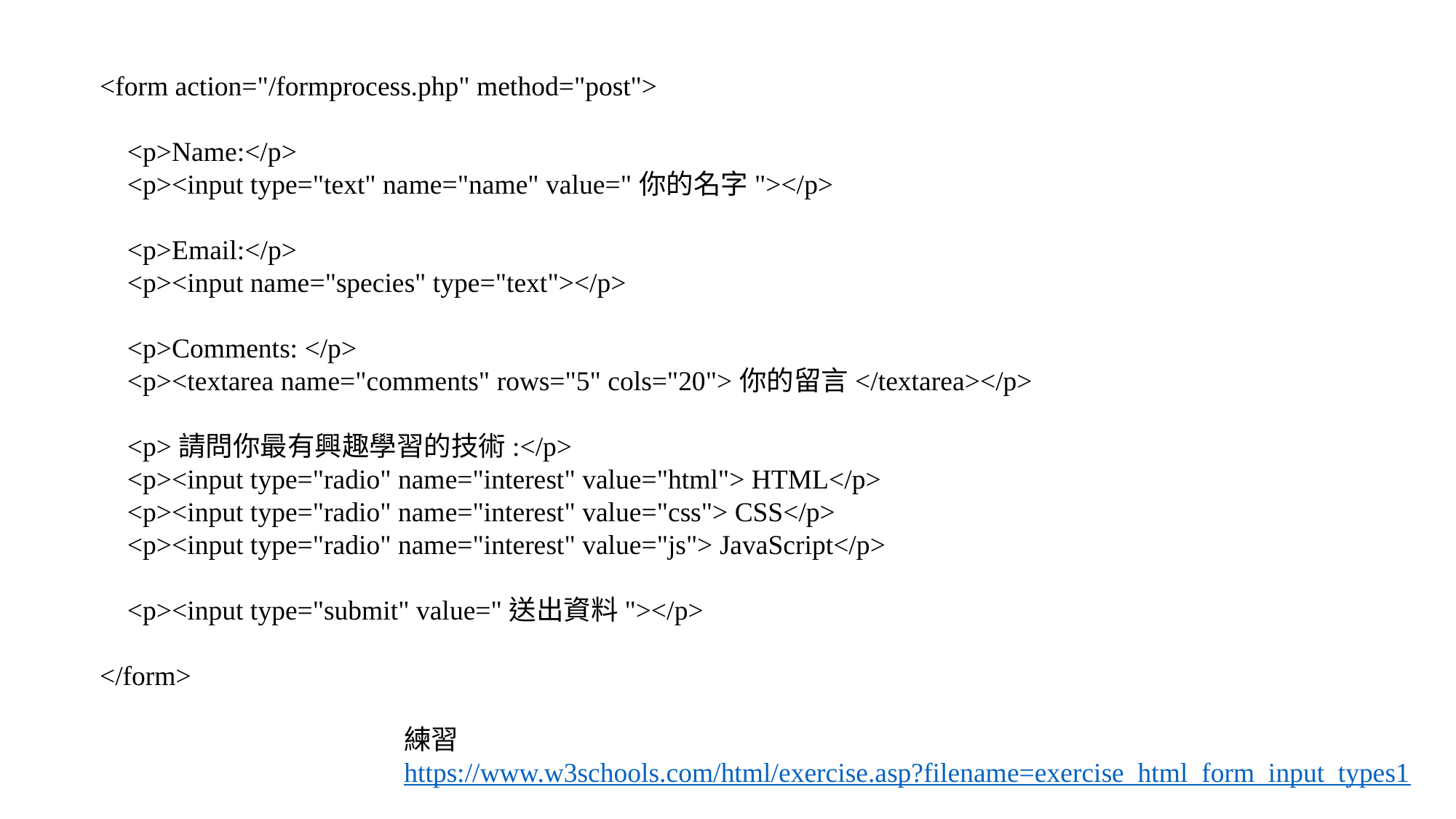

<form action="/formprocess.php" method="post">

    <p>Name:</p>
    <p><input type="text" name="name" value="你的名字"></p>

    <p>Email:</p>
    <p><input name="species" type="text"></p>

    <p>Comments: </p>
    <p><textarea name="comments" rows="5" cols="20">你的留言</textarea></p>

    <p>請問你最有興趣學習的技術:</p>
    <p><input type="radio" name="interest" value="html"> HTML</p>
    <p><input type="radio" name="interest" value="css"> CSS</p>
    <p><input type="radio" name="interest" value="js"> JavaScript</p>

    <p><input type="submit" value="送出資料"></p>

</form>
練習
https://www.w3schools.com/html/exercise.asp?filename=exercise_html_form_input_types1